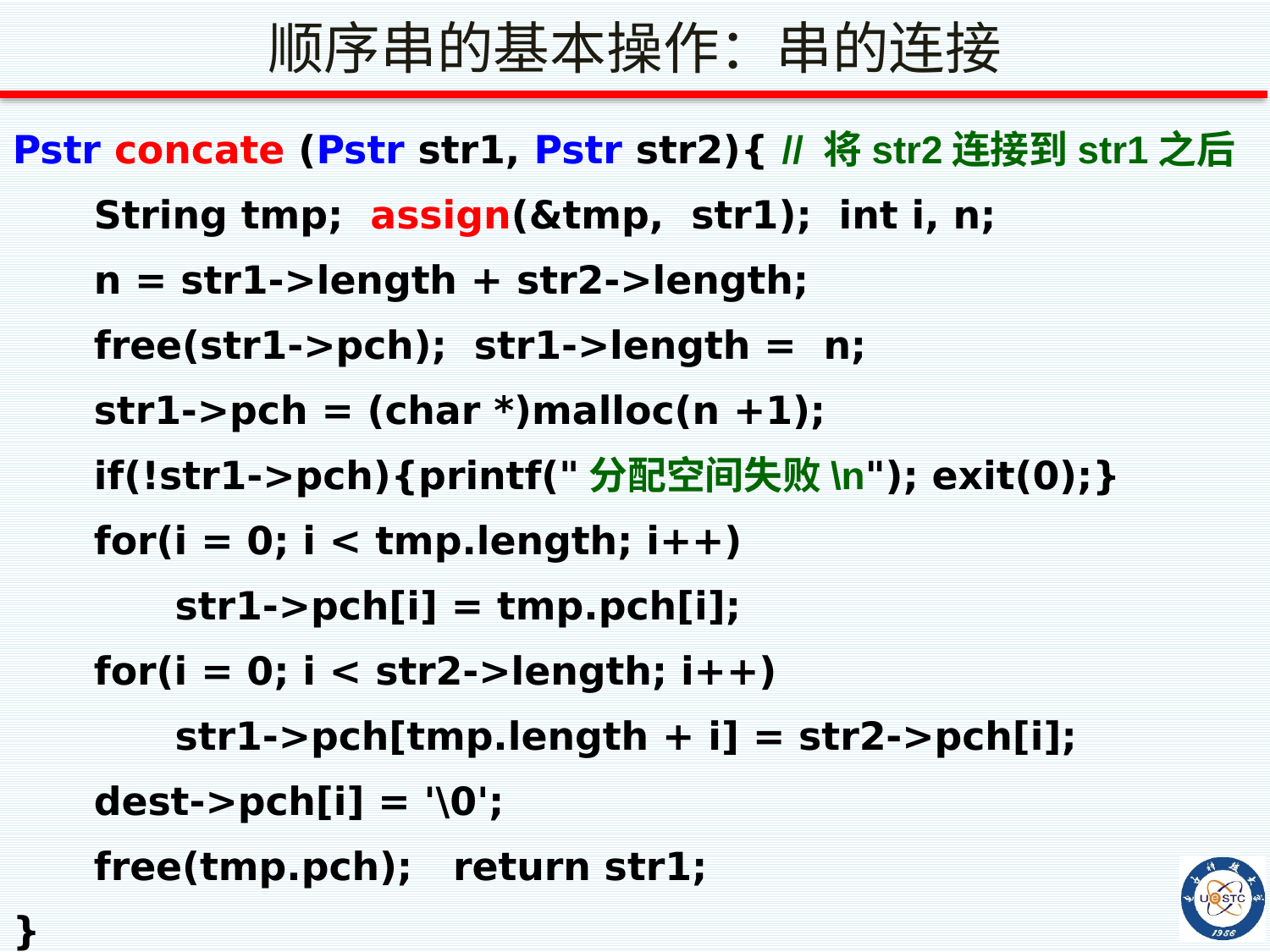

顺序串的基本操作：串的连接
Pstr concate (Pstr str1, Pstr str2){ // 将str2连接到str1之后
      String tmp;  assign(&tmp,  str1);  int i, n;
      n = str1->length + str2->length;
      free(str1->pch);  str1->length =  n;
      str1->pch = (char *)malloc(n +1);
      if(!str1->pch){printf("分配空间失败\n"); exit(0);}
      for(i = 0; i < tmp.length; i++)
            str1->pch[i] = tmp.pch[i];
      for(i = 0; i < str2->length; i++)
            str1->pch[tmp.length + i] = str2->pch[i];
      dest->pch[i] = '\0';
      free(tmp.pch);   return str1;
}